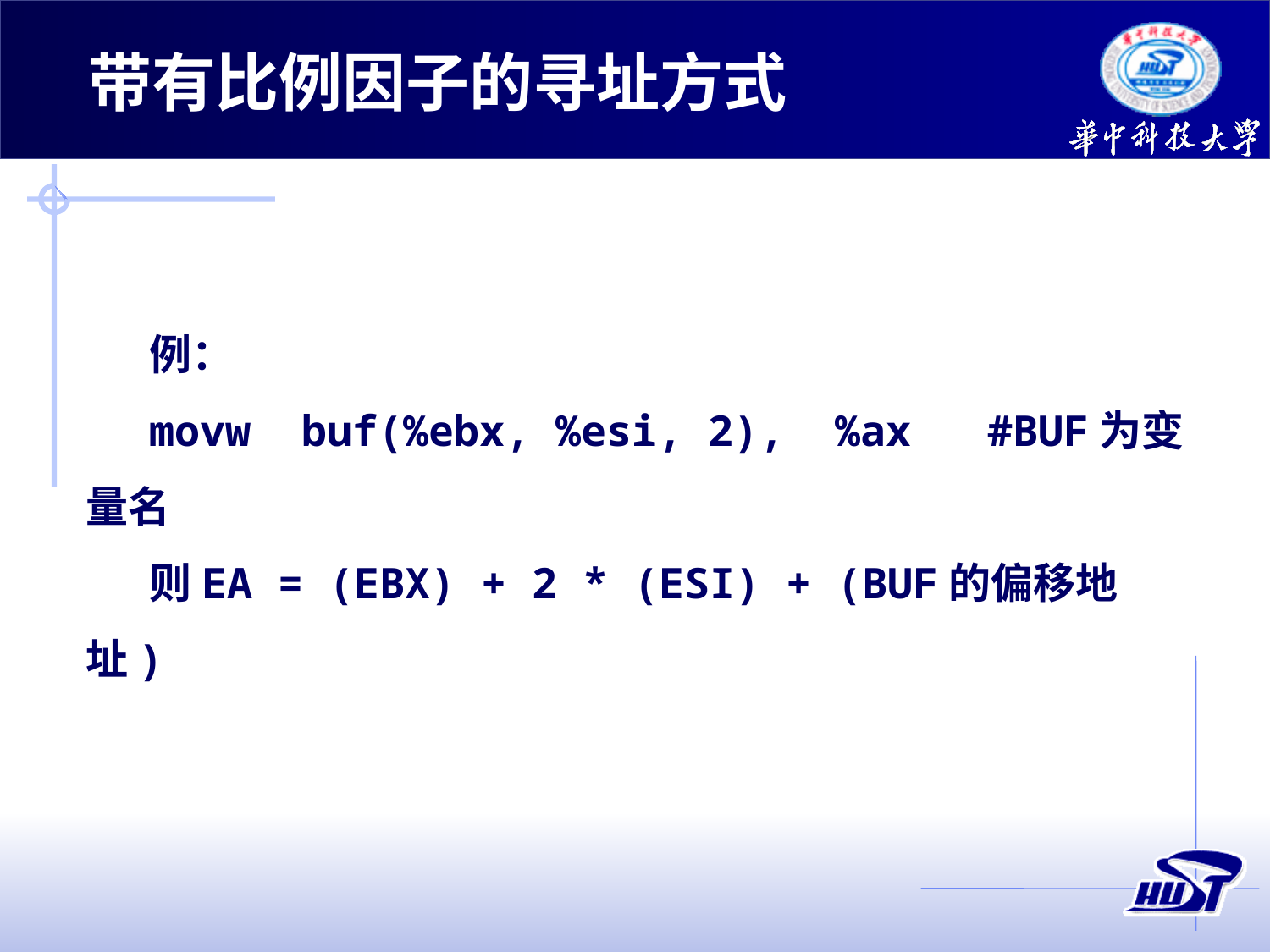

带有比例因子的寻址方式
例：
movw  buf(%ebx, %esi, 2),  %ax   #BUF为变量名
则EA = (EBX) + 2 * (ESI) + (BUF的偏移地址)